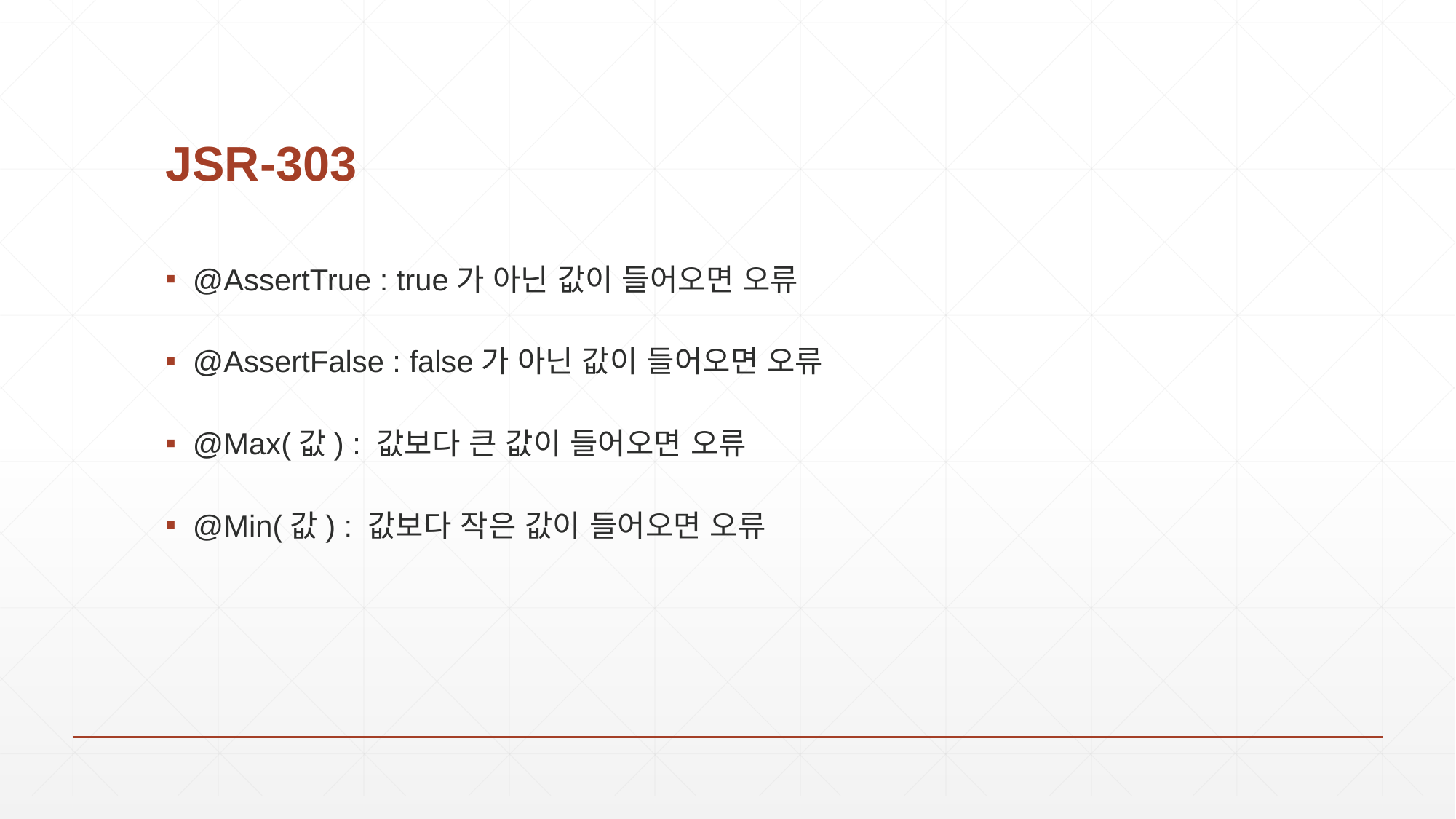

# JSR-303
@AssertTrue : true가 아닌 값이 들어오면 오류
@AssertFalse : false가 아닌 값이 들어오면 오류
@Max(값) : 값보다 큰 값이 들어오면 오류
@Min(값) : 값보다 작은 값이 들어오면 오류